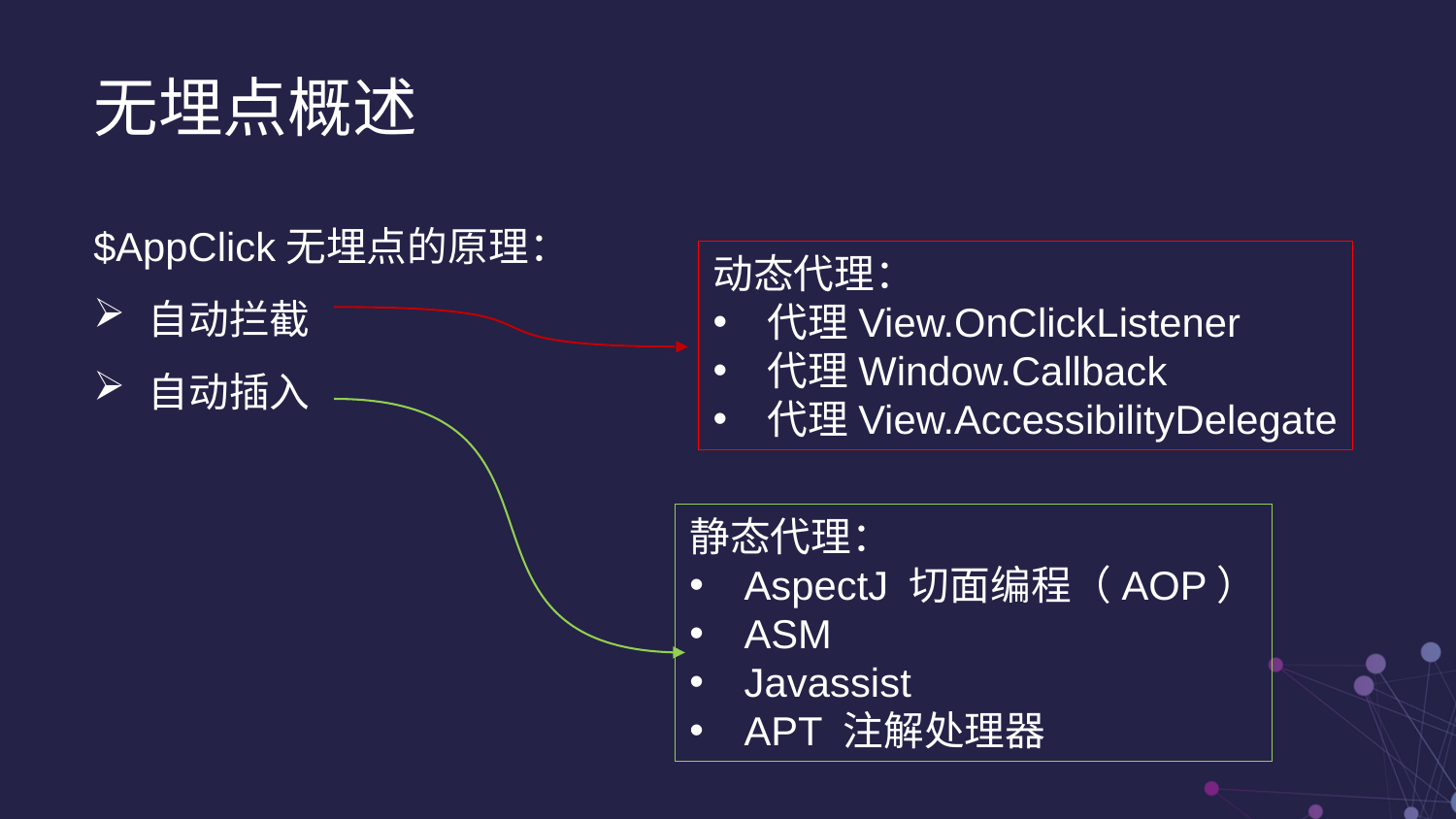

无埋点概述
$AppClick无埋点的原理：
自动拦截
自动插入
动态代理：
代理View.OnClickListener
代理Window.Callback
代理View.AccessibilityDelegate
静态代理：
AspectJ 切面编程（AOP）
ASM
Javassist
APT 注解处理器